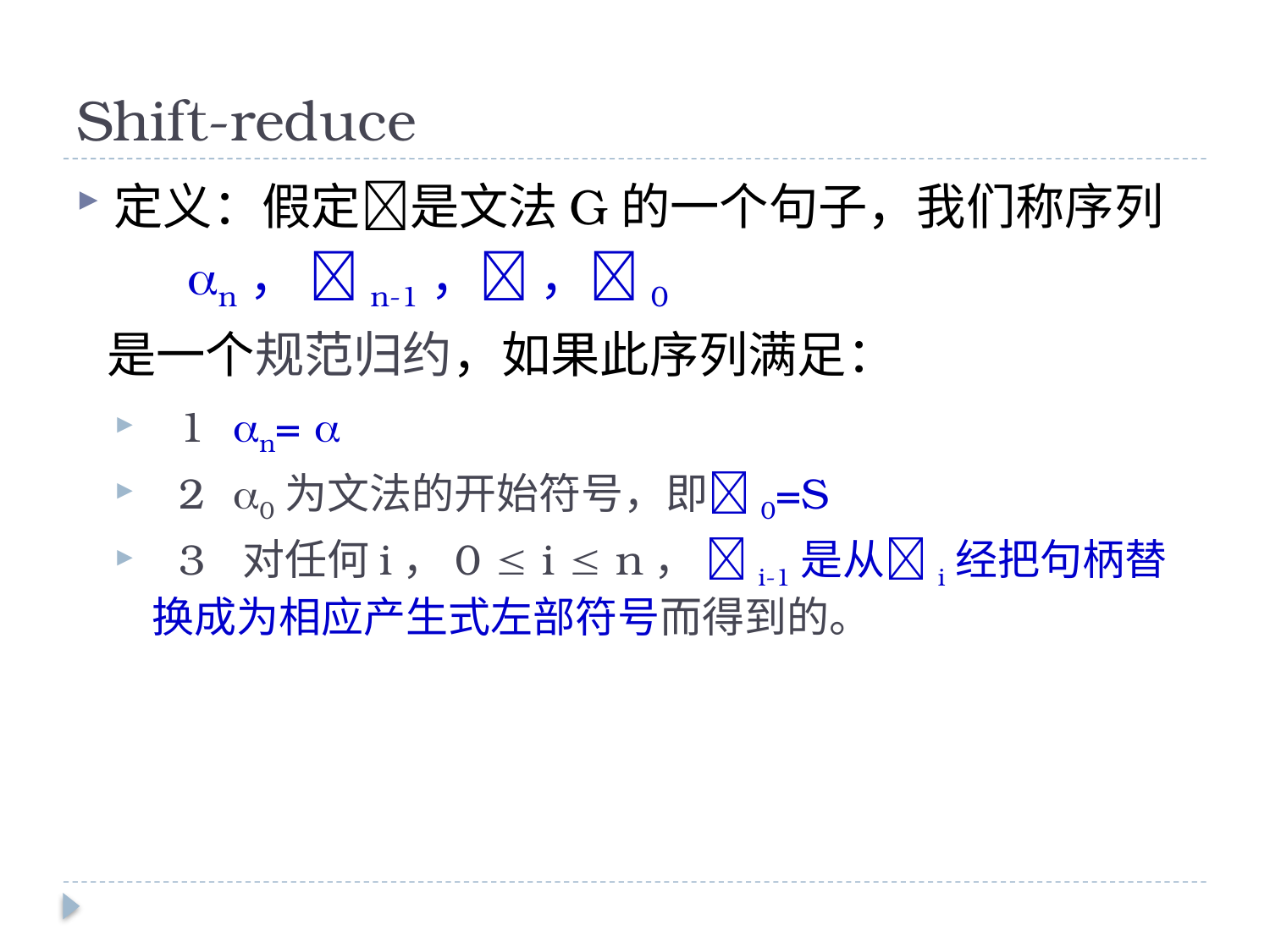

# Shift-reduce
定义：假定α是文法G的一个句子，我们称序列
       αn， αn-1，… ，α0
   是一个规范归约，如果此序列满足：
  1  αn= α
  2  α0为文法的开始符号，即α0=S
  3  对任何i，0 ≤ i ≤ n， αi-1是从αi经把句柄替换成为相应产生式左部符号而得到的。

25